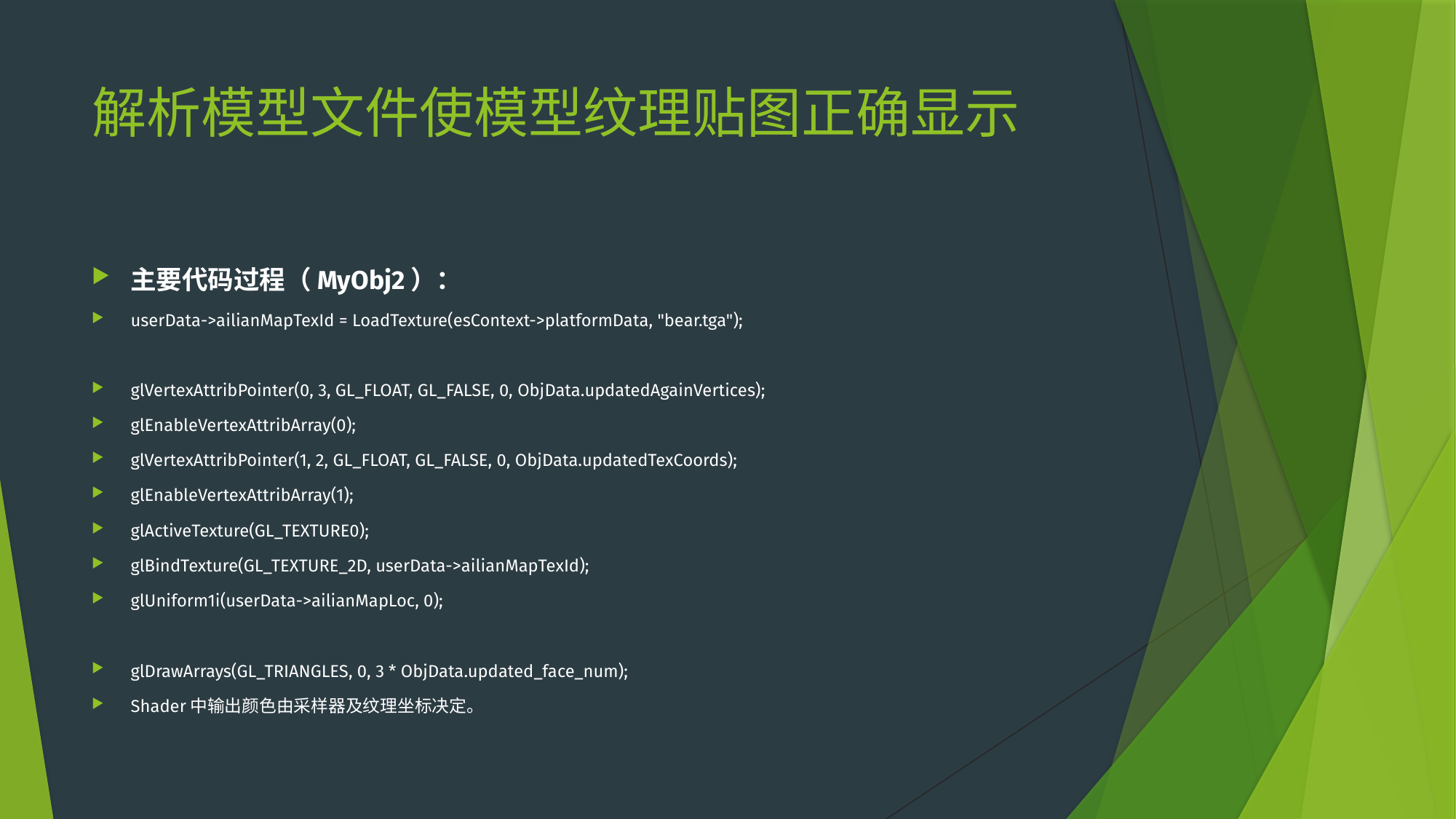

# 解析模型文件使模型纹理贴图正确显示
主要代码过程（MyObj2）：
userData->ailianMapTexId = LoadTexture(esContext->platformData, "bear.tga");

glVertexAttribPointer(0, 3, GL_FLOAT, GL_FALSE, 0, ObjData.updatedAgainVertices);
glEnableVertexAttribArray(0);
glVertexAttribPointer(1, 2, GL_FLOAT, GL_FALSE, 0, ObjData.updatedTexCoords);
glEnableVertexAttribArray(1);
glActiveTexture(GL_TEXTURE0);
glBindTexture(GL_TEXTURE_2D, userData->ailianMapTexId);
glUniform1i(userData->ailianMapLoc, 0);

glDrawArrays(GL_TRIANGLES, 0, 3 * ObjData.updated_face_num);
Shader中输出颜色由采样器及纹理坐标决定。